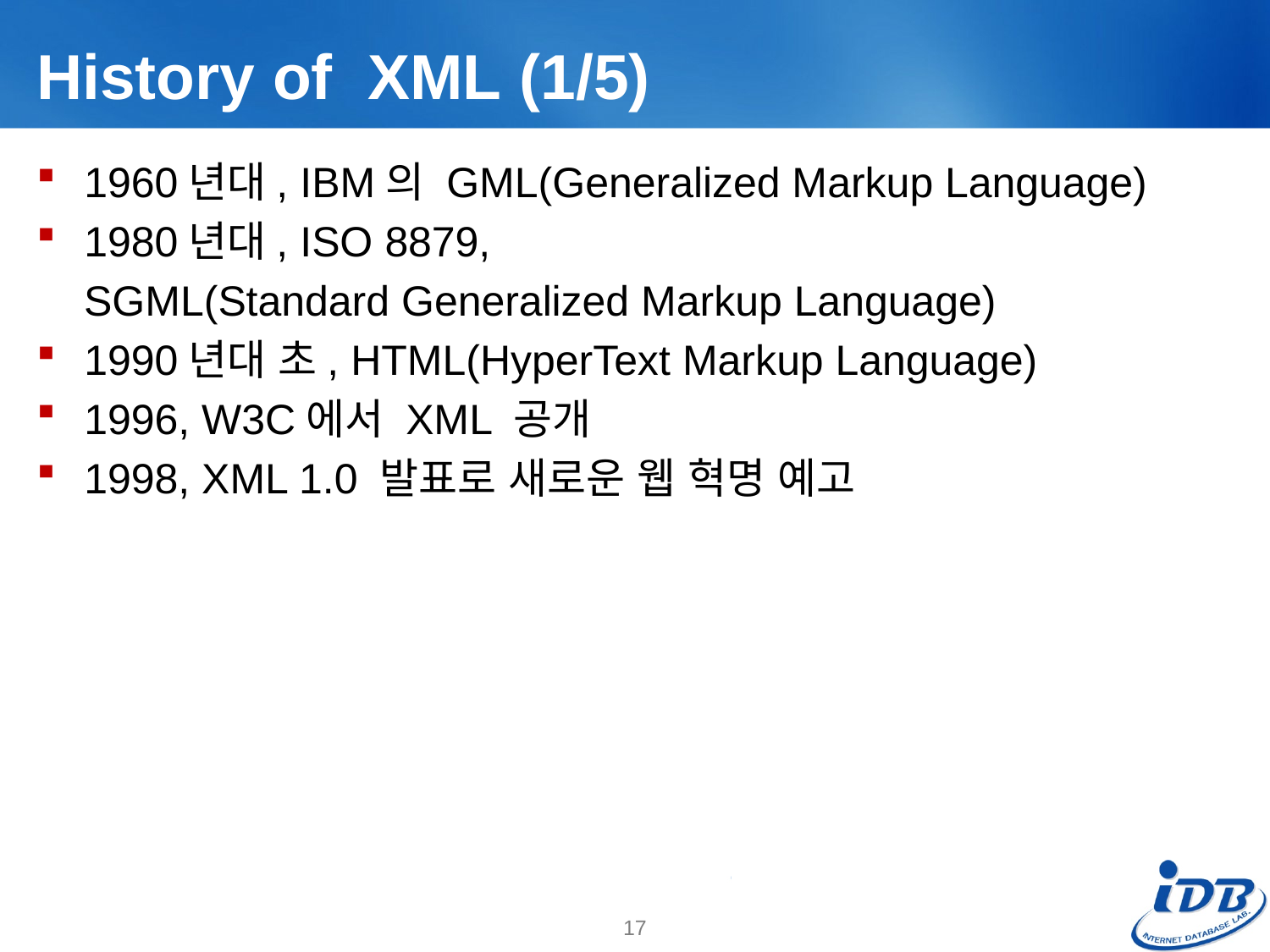

# History of  XML (1/5)
1960년대, IBM의 GML(Generalized Markup Language)
1980년대, ISO 8879,
    SGML(Standard Generalized Markup Language)
1990년대 초, HTML(HyperText Markup Language)
1996, W3C에서 XML 공개
1998, XML 1.0 발표로 새로운 웹 혁명 예고

17